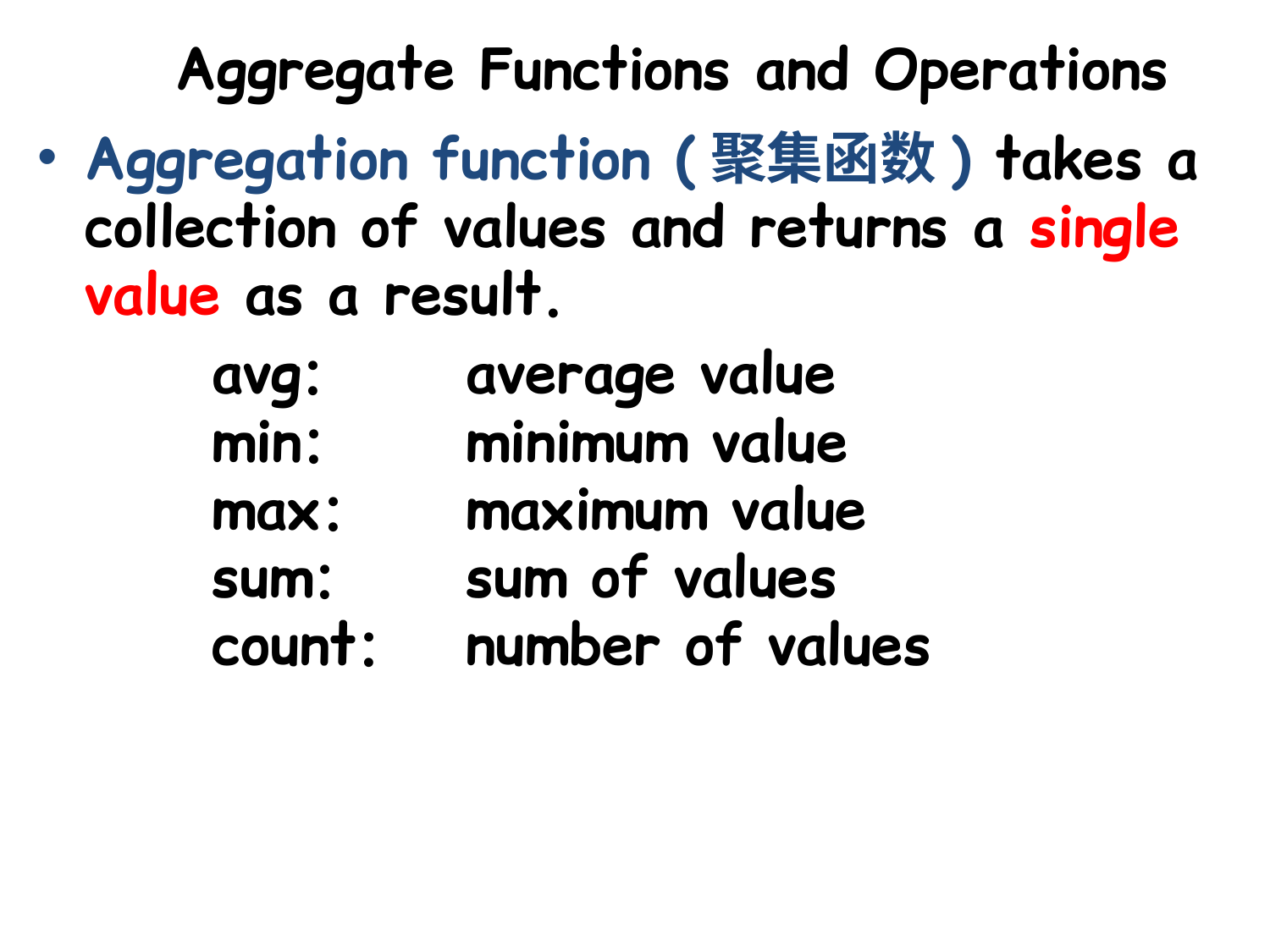

# Aggregate Functions and Operations
Aggregation function (聚集函数) takes a collection of values and returns a single value as a result.
		avg:   	average value
	min:   	minimum value
	max:  	maximum value
	sum:  	sum of values
	count: 	number of values